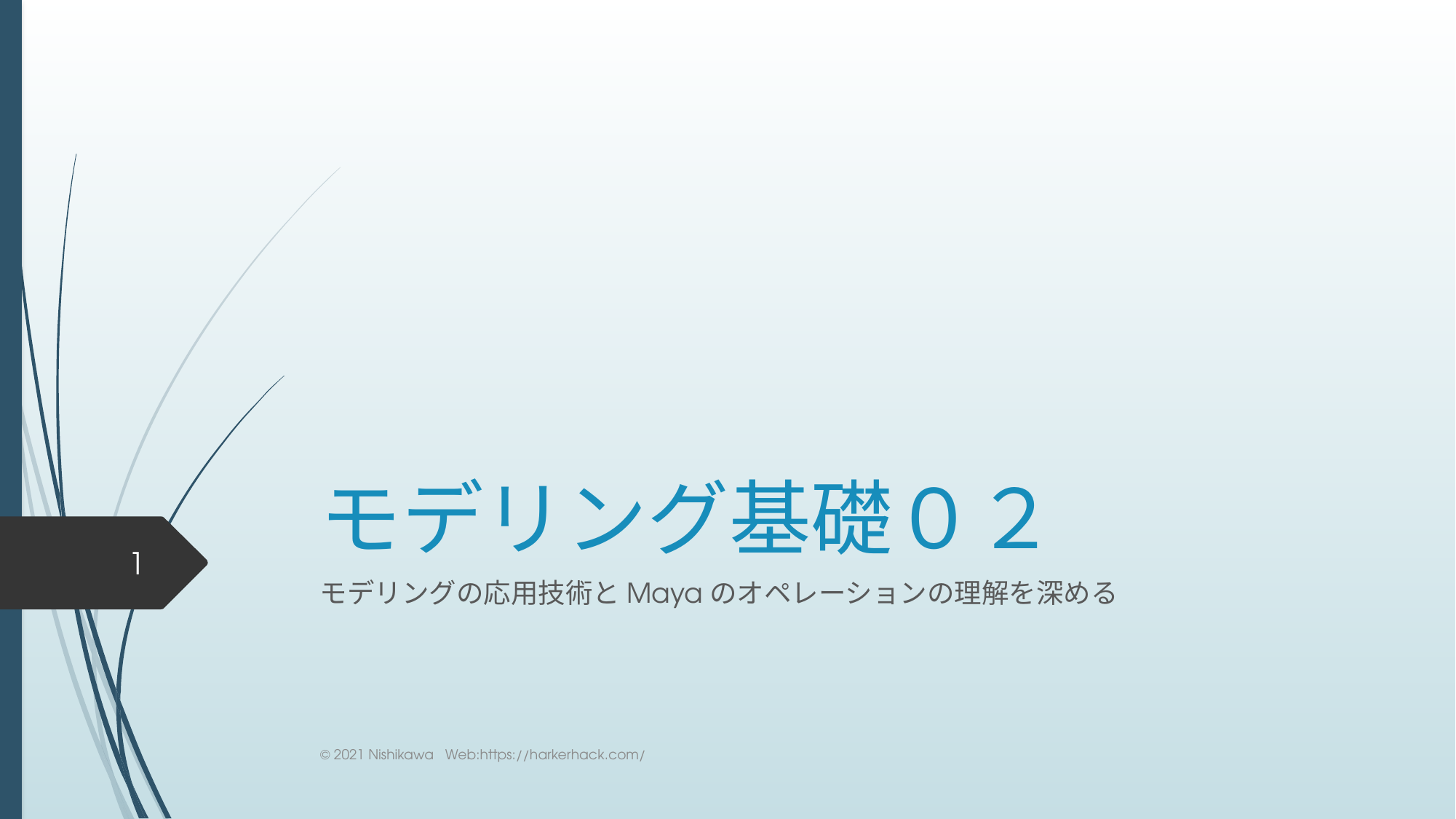

# モデリング基礎０２
1
モデリングの応用技術とMayaのオペレーションの理解を深める
© 2021 Nishikawa   Web:https://harkerhack.com/